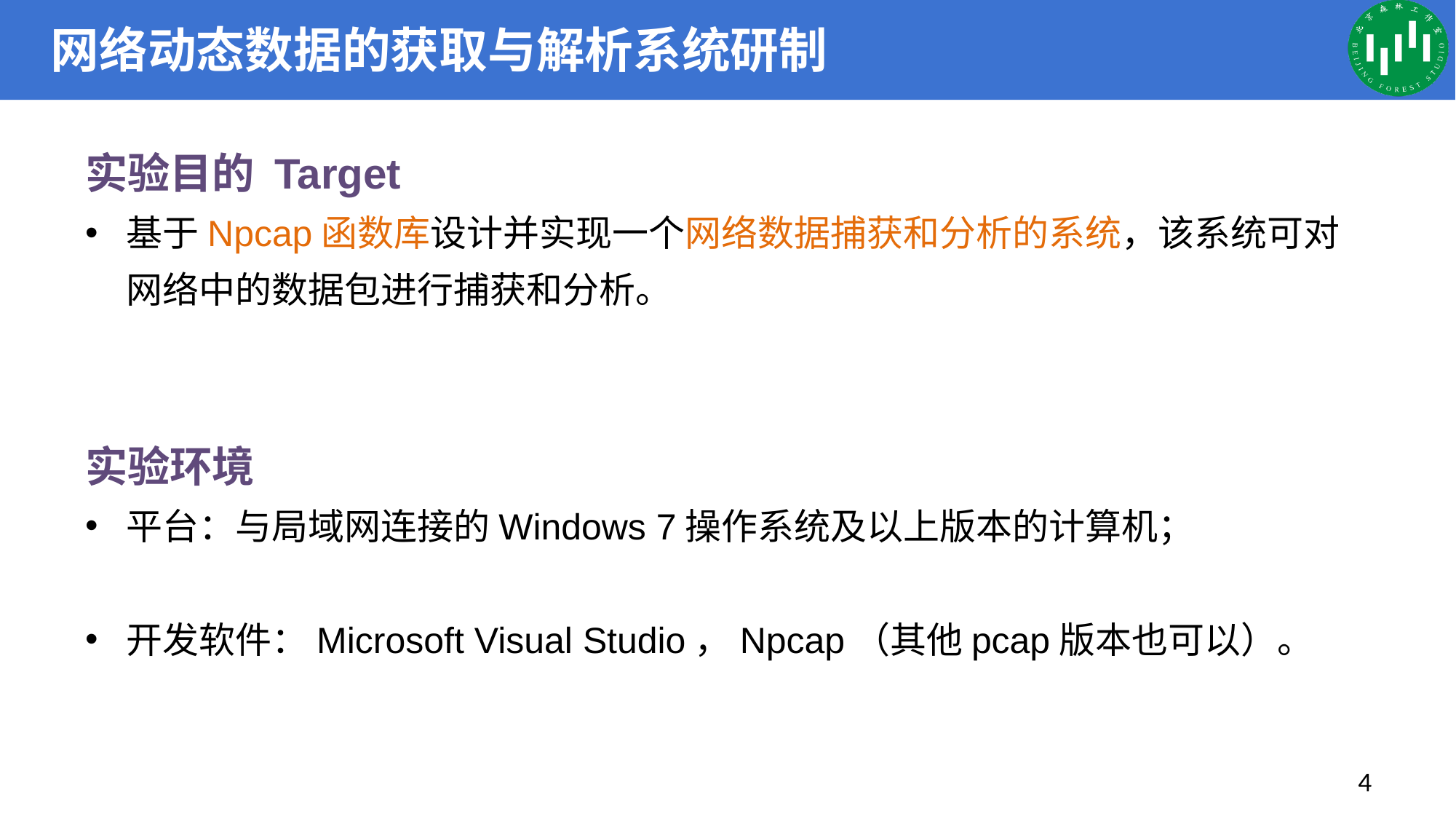

# 网络动态数据的获取与解析系统研制
实验目的 Target
基于Npcap函数库设计并实现一个网络数据捕获和分析的系统，该系统可对网络中的数据包进行捕获和分析。

实验环境
平台：与局域网连接的Windows 7操作系统及以上版本的计算机；

开发软件：Microsoft Visual Studio，Npcap（其他pcap版本也可以）。

4